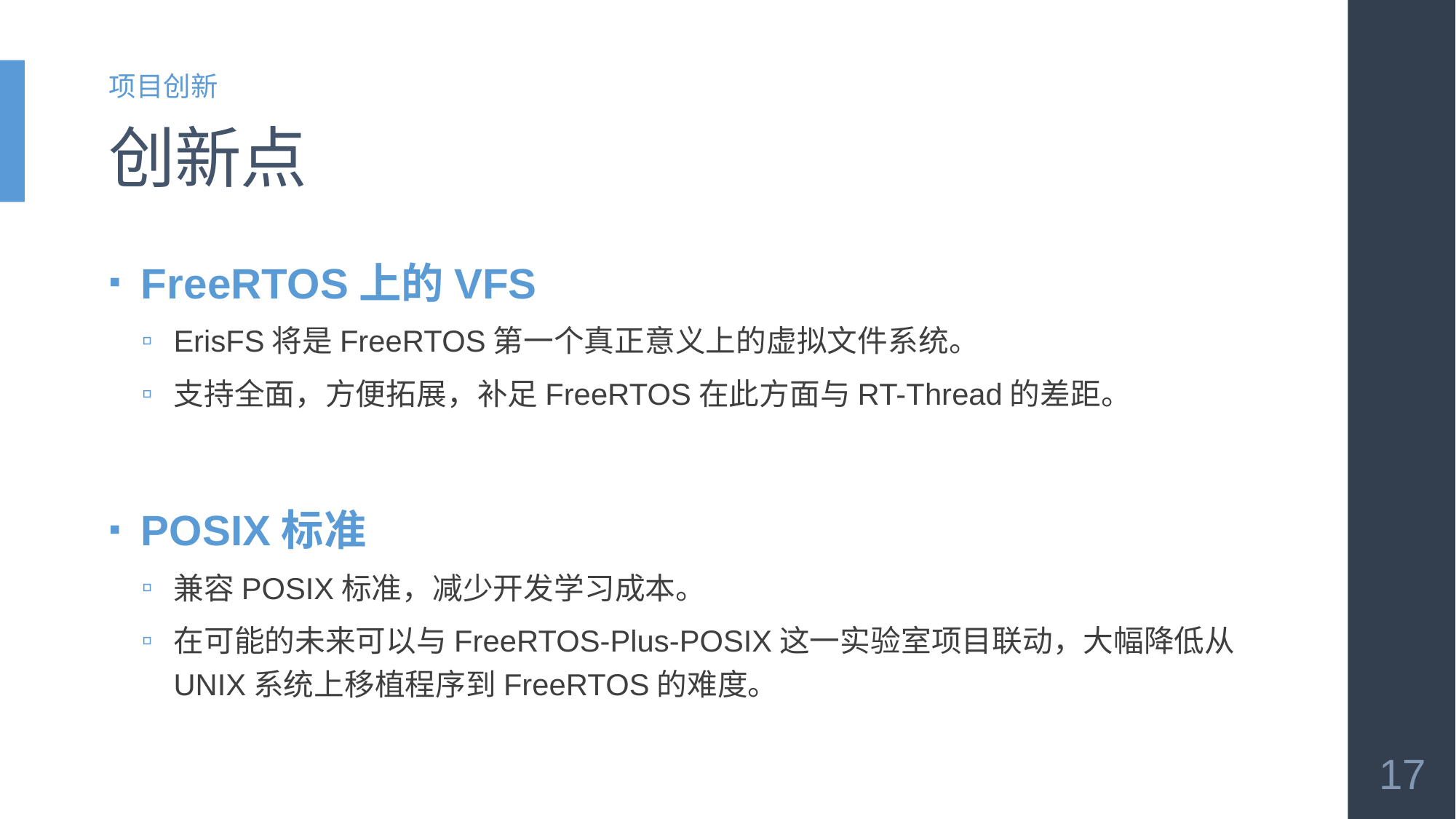

项目创新
# 创新点
FreeRTOS上的VFS
ErisFS将是FreeRTOS第一个真正意义上的虚拟文件系统。
支持全面，方便拓展，补足FreeRTOS在此方面与RT-Thread的差距。

POSIX标准
兼容POSIX标准，减少开发学习成本。
在可能的未来可以与FreeRTOS-Plus-POSIX这一实验室项目联动，大幅降低从UNIX系统上移植程序到FreeRTOS的难度。
17